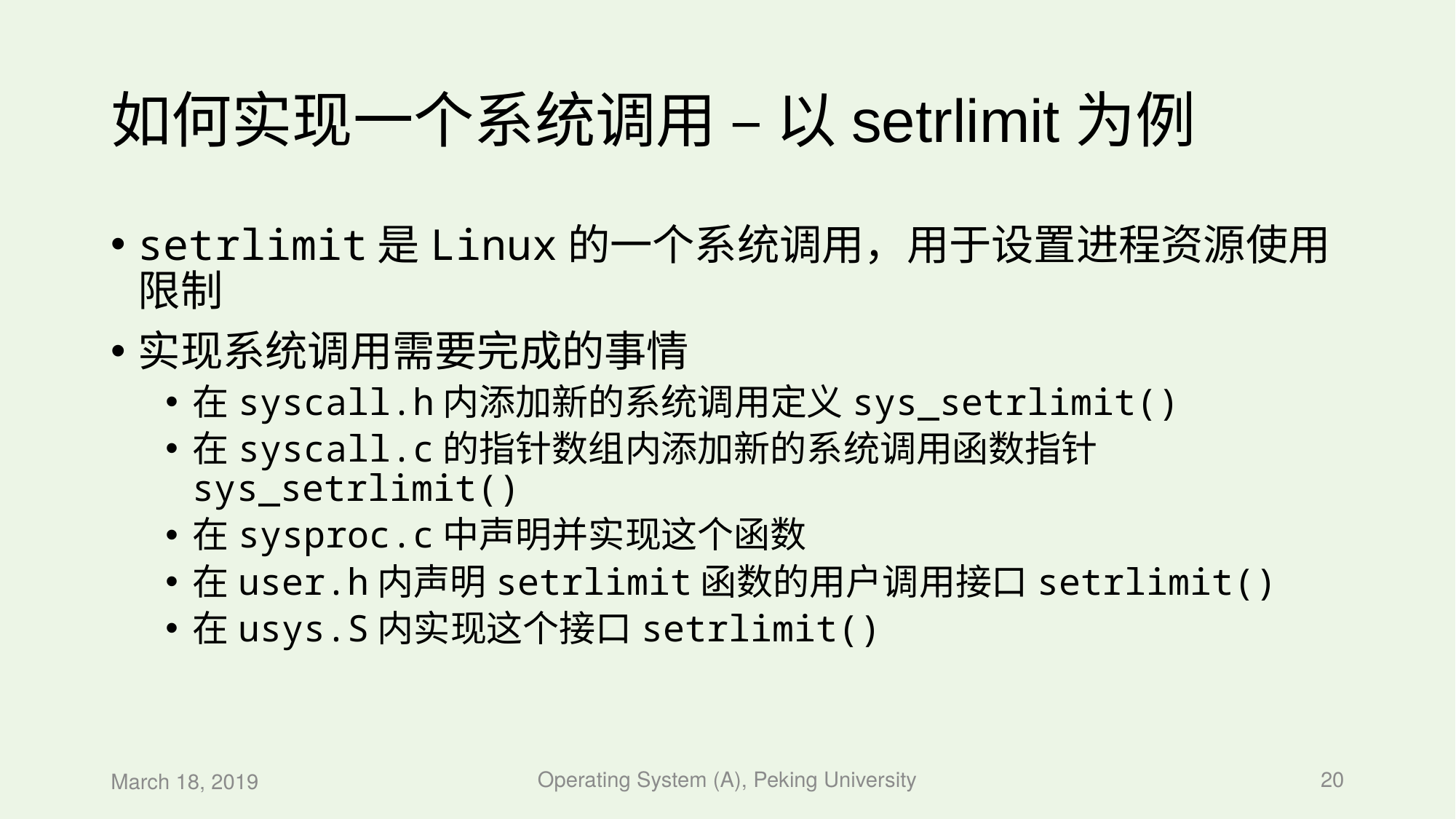

# 如何实现一个系统调用 – 以setrlimit为例
setrlimit是Linux的一个系统调用，用于设置进程资源使用限制
实现系统调用需要完成的事情
在syscall.h内添加新的系统调用定义sys_setrlimit()
在syscall.c的指针数组内添加新的系统调用函数指针sys_setrlimit()
在sysproc.c中声明并实现这个函数
在user.h内声明setrlimit函数的用户调用接口setrlimit()
在usys.S内实现这个接口setrlimit()

March 18, 2019
Operating System (A), Peking University
20